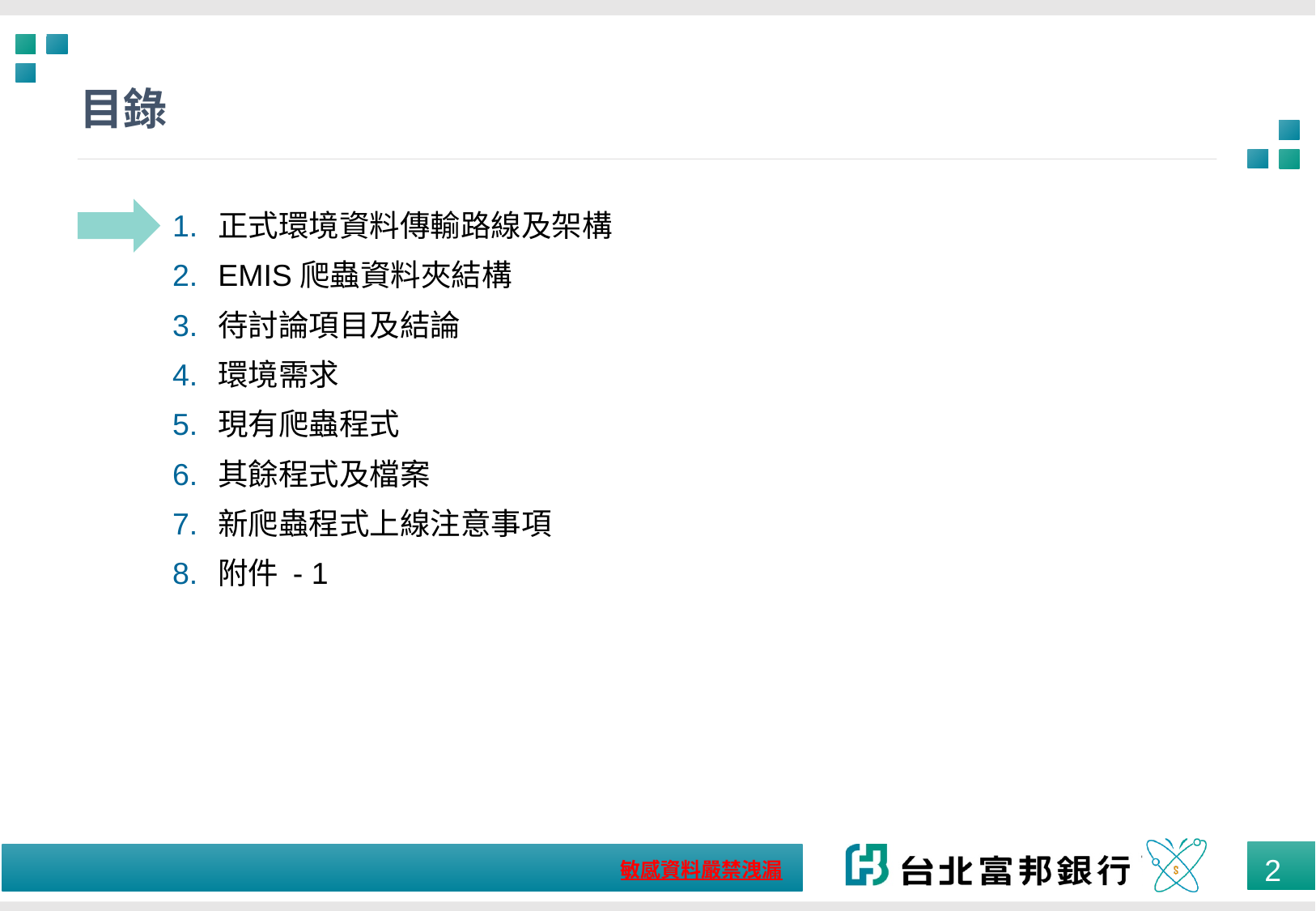

正式環境資料傳輸路線及架構
EMIS爬蟲資料夾結構
待討論項目及結論
環境需求
現有爬蟲程式
其餘程式及檔案
新爬蟲程式上線注意事項
附件 - 1